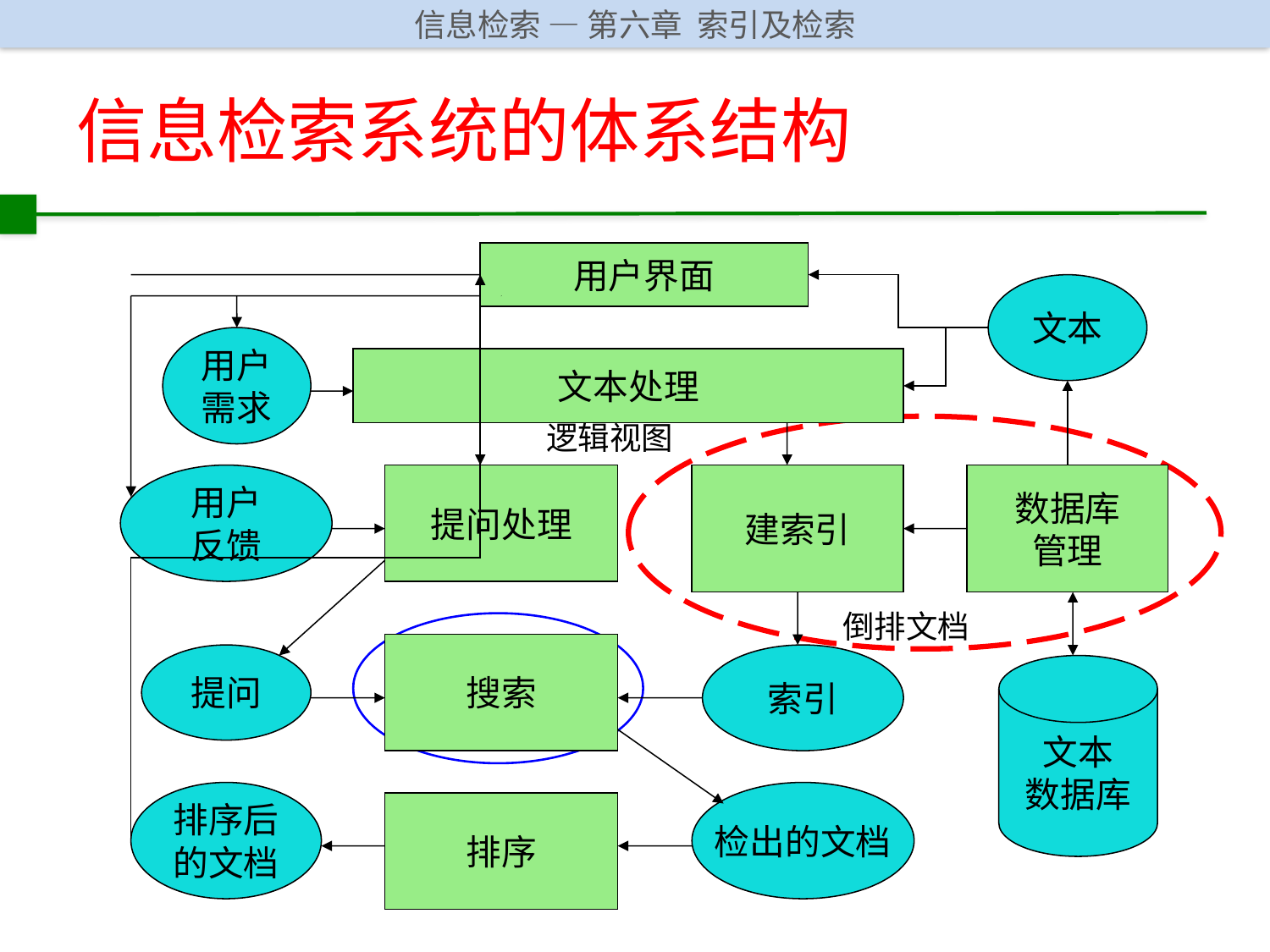

# 信息检索系统的体系结构
用户界面

文本

用户
需求
文本处理

逻辑视图

用户
反馈
提问处理
建索引
数据库
管理

倒排文档

搜索
提问
索引
文本
数据库

排序后
的文档
检出的文档
排序